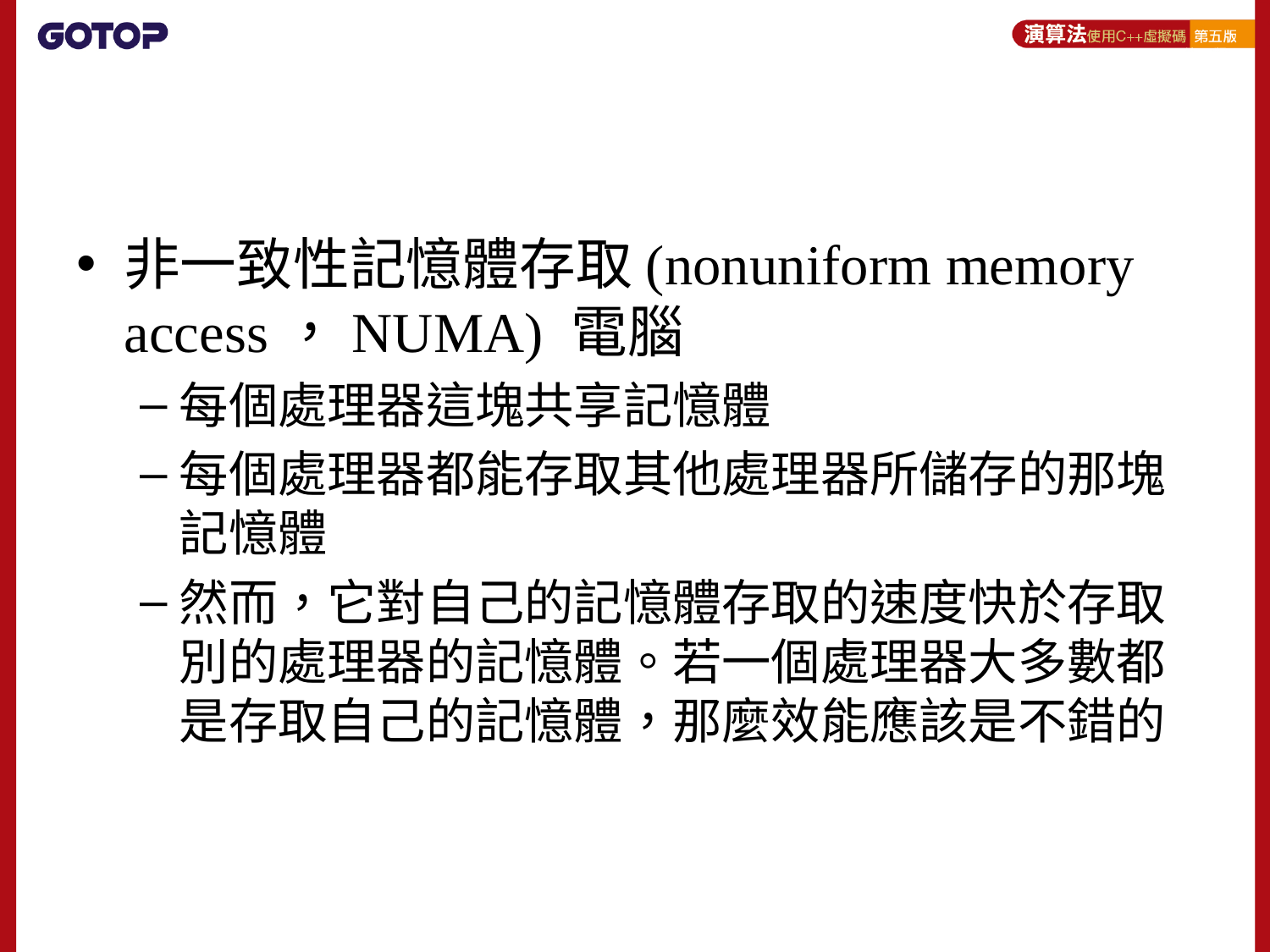

#
非一致性記憶體存取(nonuniform memory access，NUMA) 電腦
每個處理器這塊共享記憶體
每個處理器都能存取其他處理器所儲存的那塊記憶體
然而，它對自己的記憶體存取的速度快於存取別的處理器的記憶體。若一個處理器大多數都是存取自己的記憶體，那麼效能應該是不錯的